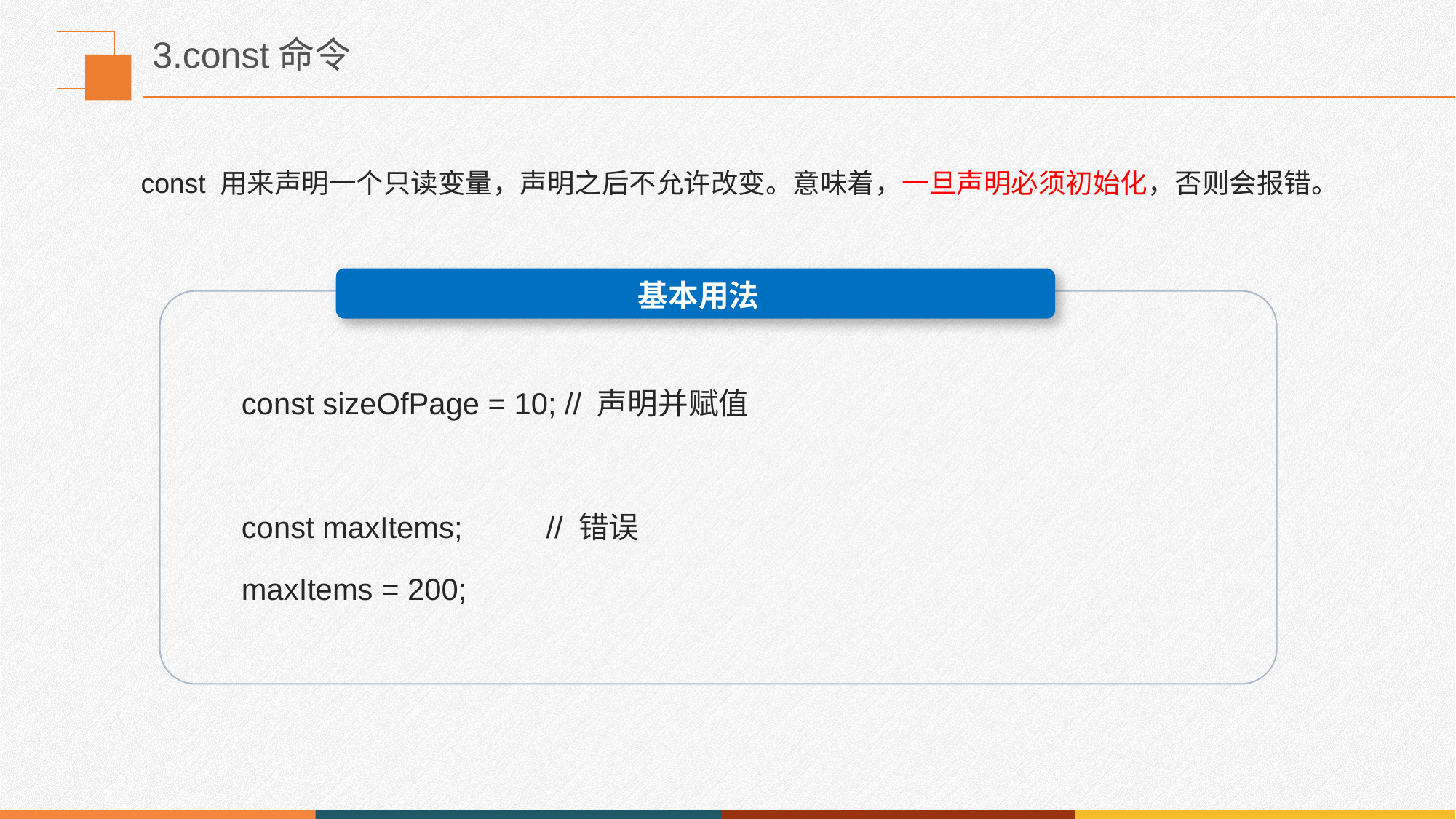

# 3.const命令
const 用来声明一个只读变量，声明之后不允许改变。意味着，一旦声明必须初始化，否则会报错。

const sizeOfPage = 10; // 声明并赋值

const maxItems;          // 错误
maxItems = 200;
基本用法